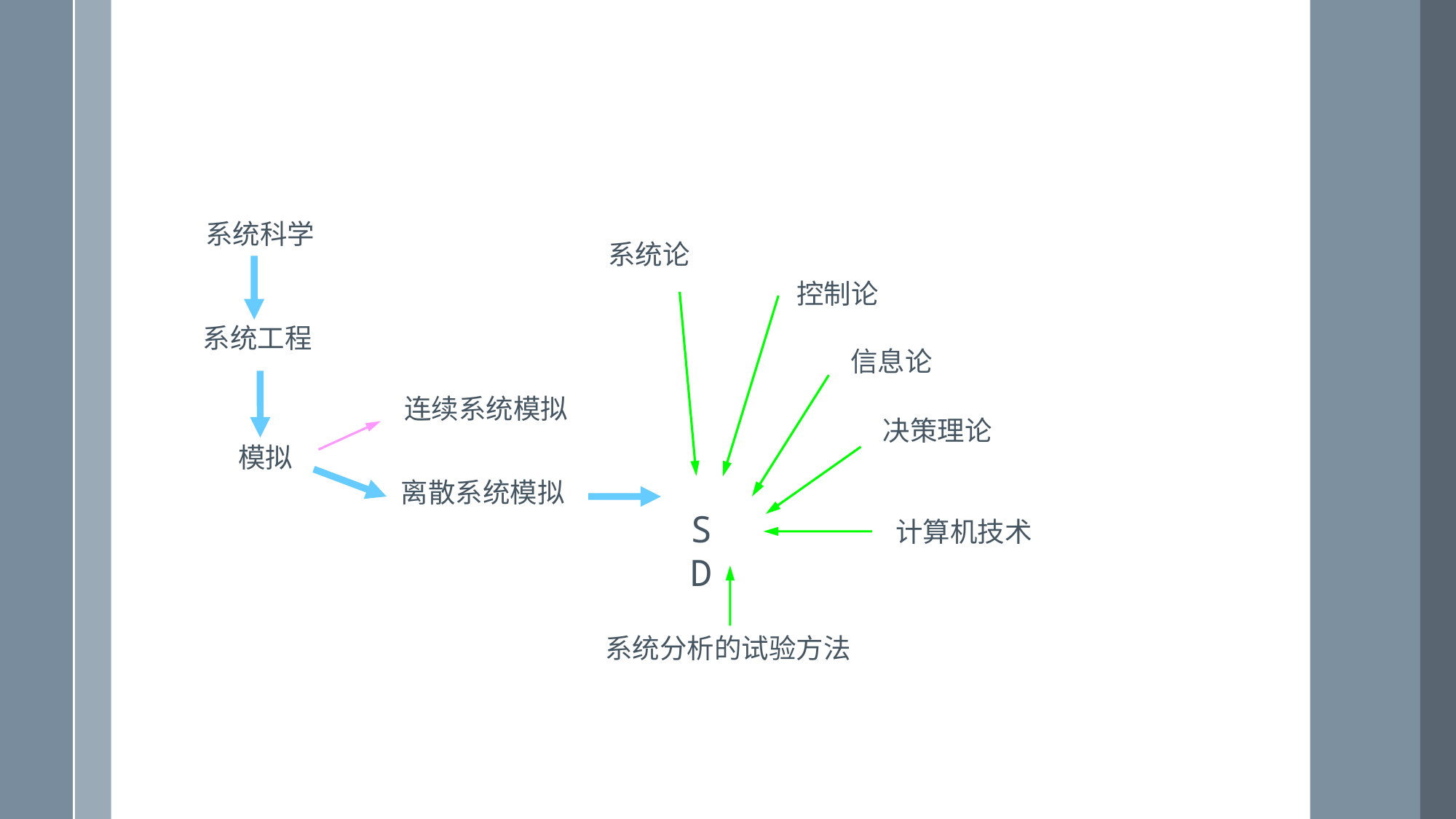

系统科学
系统论

控制论

系统工程
信息论

连续系统模拟
决策理论

模拟

离散系统模拟

S D
计算机技术

系统分析的试验方法